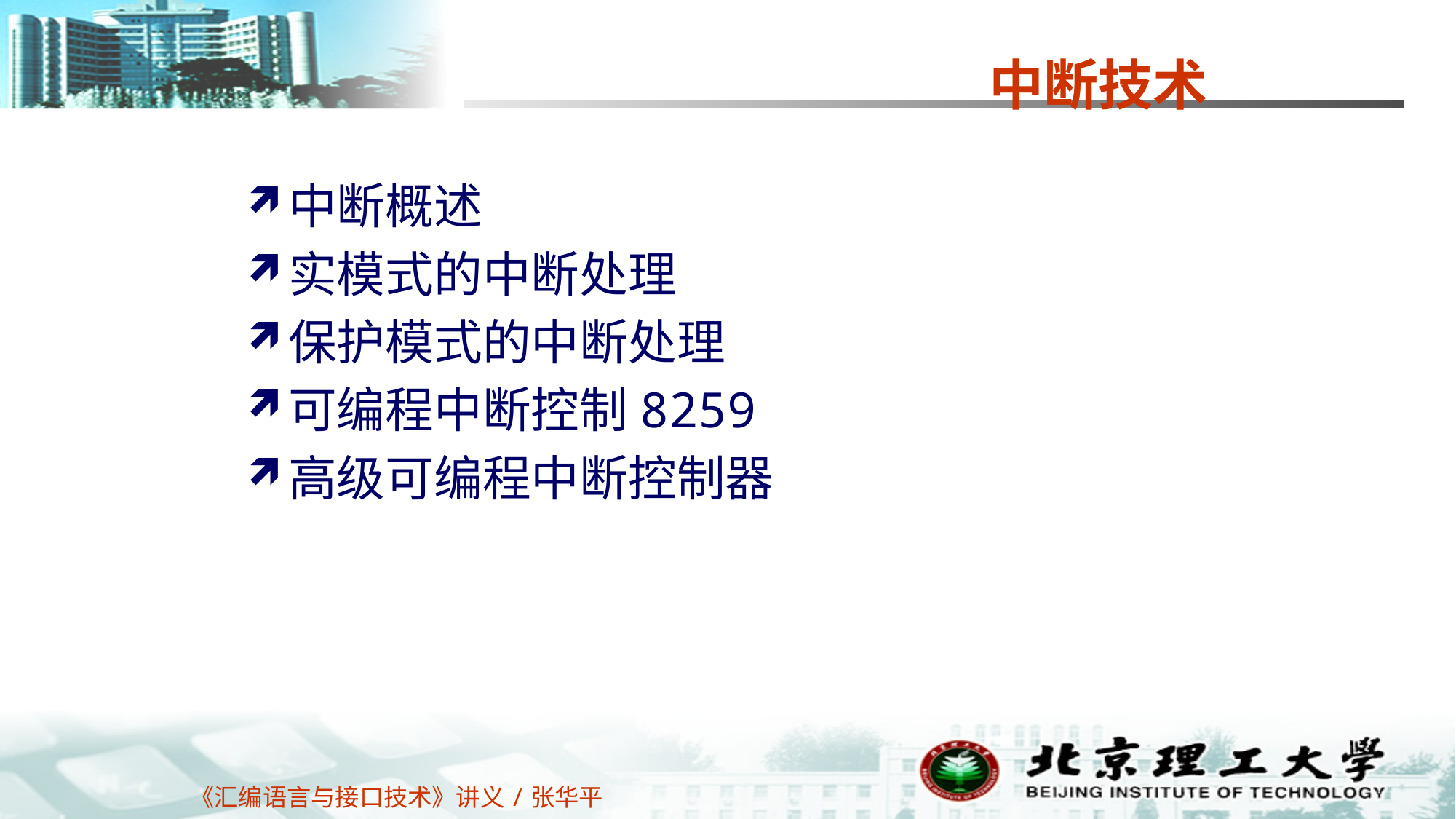

# 中断技术
中断概述
实模式的中断处理
保护模式的中断处理
可编程中断控制8259
高级可编程中断控制器